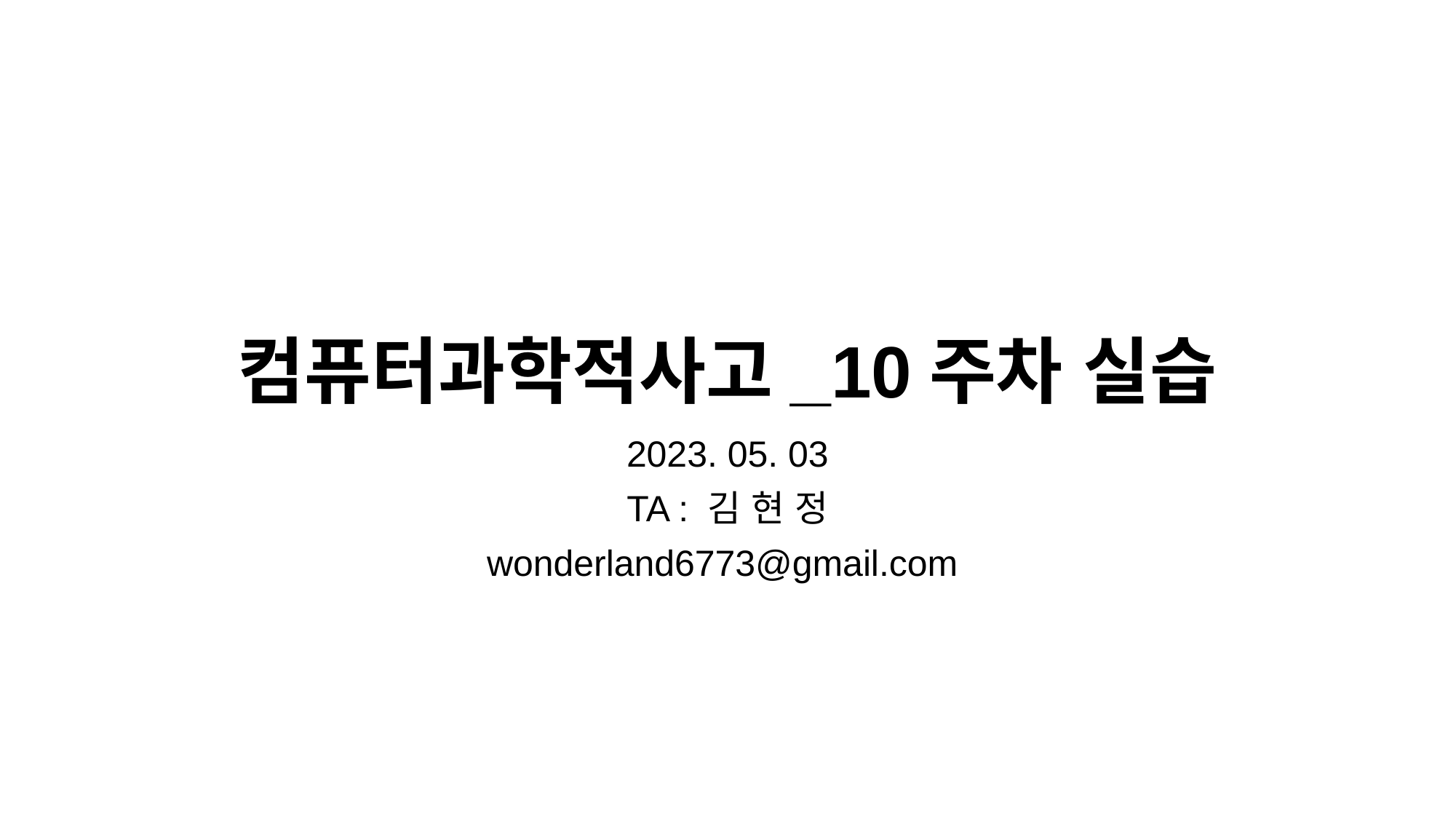

# 컴퓨터과학적사고_10주차 실습
2023. 05. 03
TA : 김 현 정
wonderland6773@gmail.com